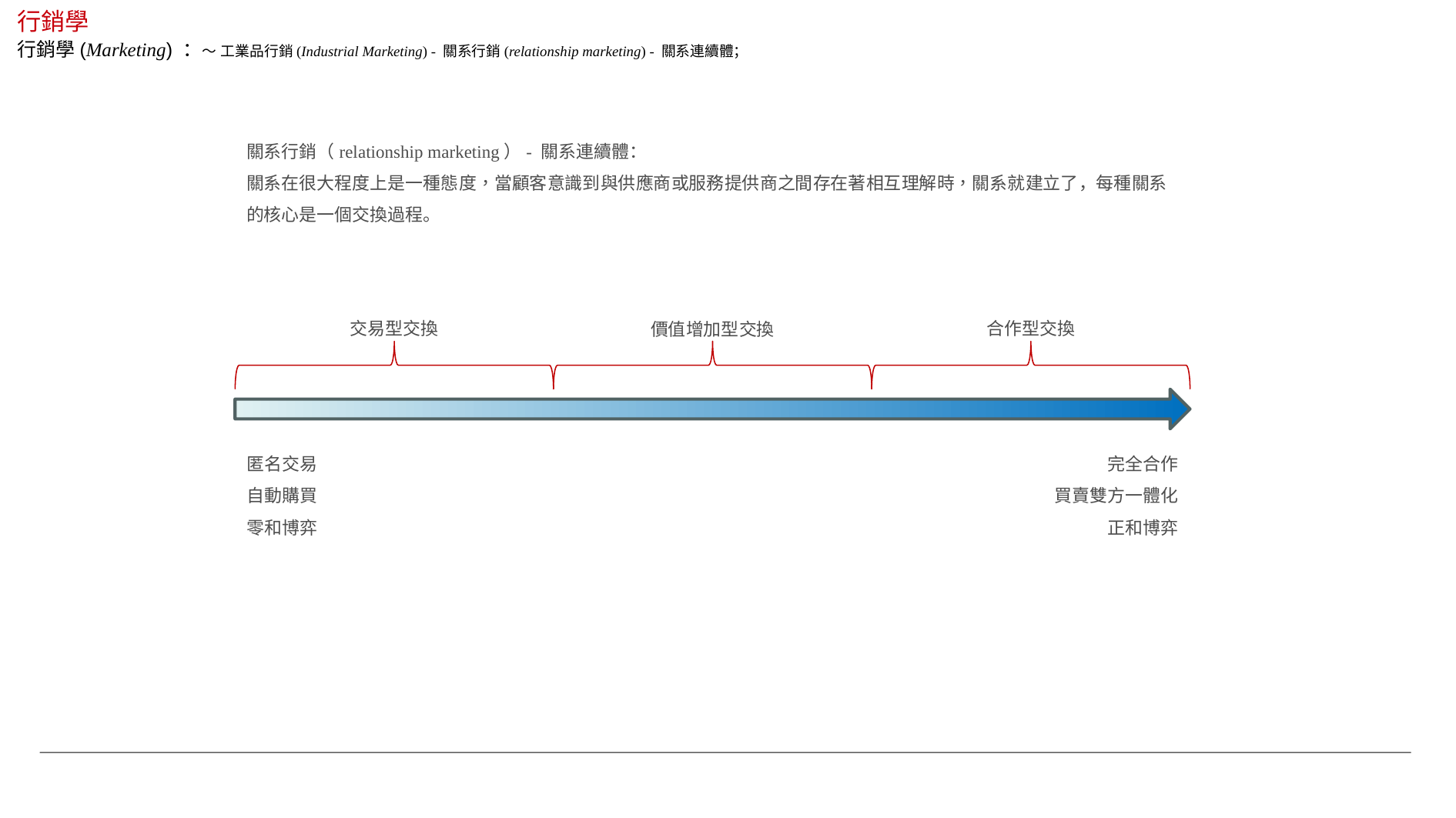

行銷學
行銷學(Marketing) ：～ 工業品行銷(Industrial Marketing) - 關系行銷(relationship marketing) - 關系連續體；
關系行銷（relationship marketing）- 關系連續體：
關系在很大程度上是一種態度，當顧客意識到與供應商或服務提供商之間存在著相互理解時，關系就建立了，每種關系的核心是一個交換過程。

合作型交換
交易型交換
價值增加型交換

匿名交易
自動購買
零和博弈
完全合作
買賣雙方一體化
正和博弈